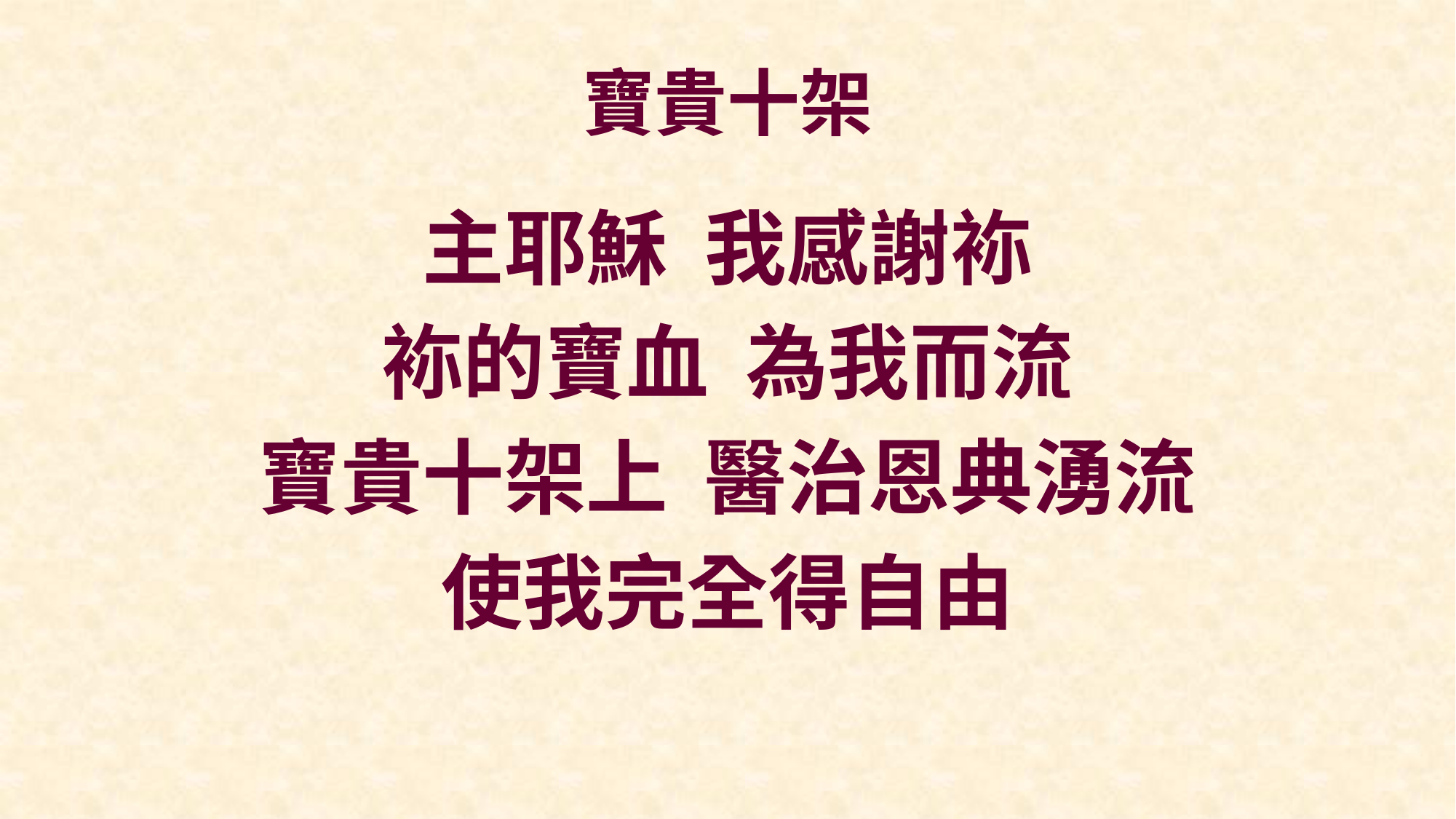

# 寶貴十架
主耶穌  我感謝袮
袮的寶血  為我而流
寶貴十架上  醫治恩典湧流
使我完全得自由